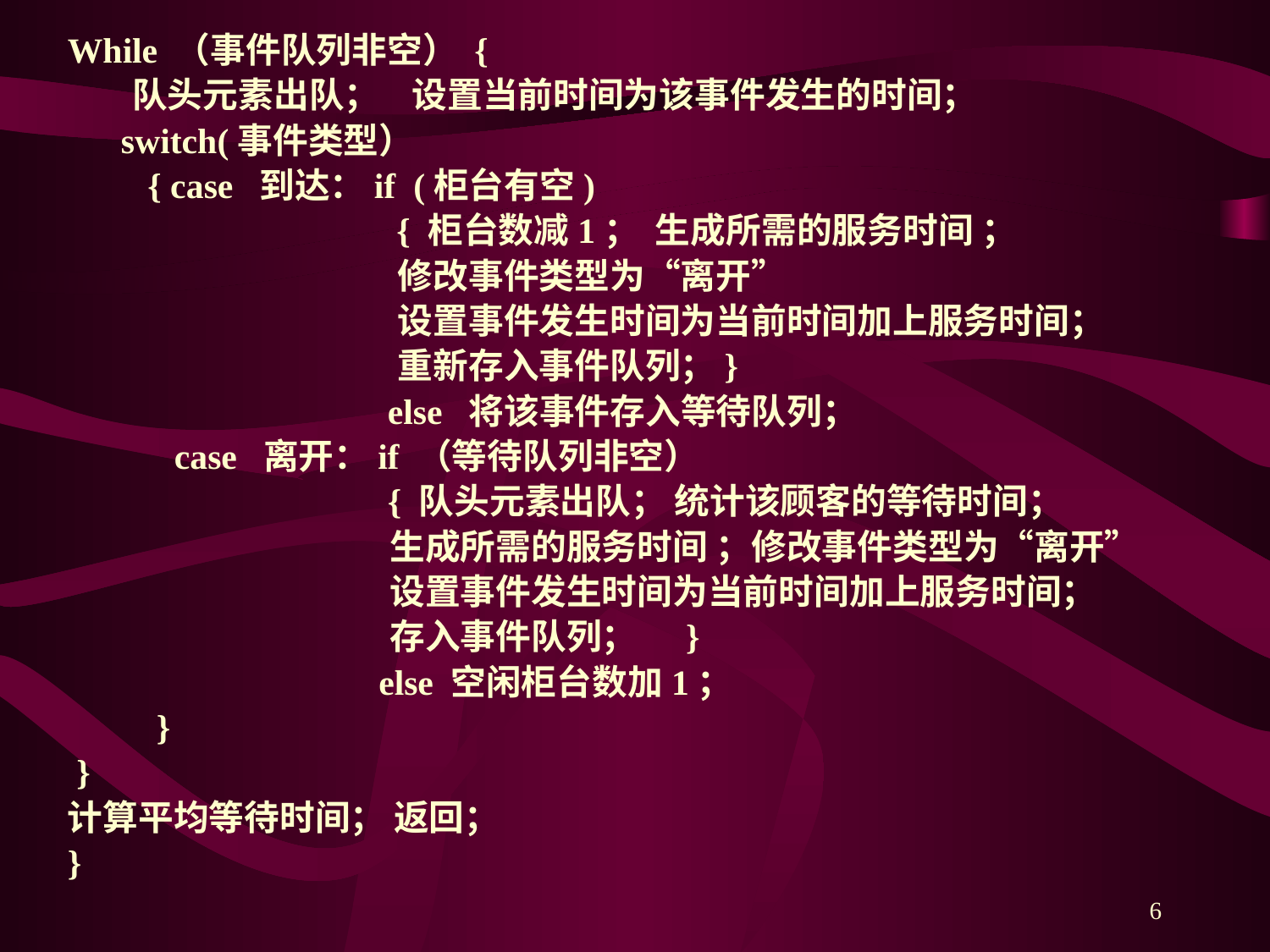

While （事件队列非空） {
       队头元素出队；    设置当前时间为该事件发生的时间；
      switch(事件类型）
         { case  到达：if  (柜台有空)
                                     { 柜台数减1；  生成所需的服务时间 ；
                                        修改事件类型为“离开”
                                        设置事件发生时间为当前时间加上服务时间；
                                        重新存入事件队列；}
                                    else  将该事件存入等待队列；
            case  离开：if （等待队列非空）
                                    { 队头元素出队； 统计该顾客的等待时间；
                                       生成所需的服务时间 ；修改事件类型为“离开”
                                       设置事件发生时间为当前时间加上服务时间；
                                       存入事件队列；     }
                                   else 空闲柜台数加1；
          }
 }
计算平均等待时间； 返回；
}

6